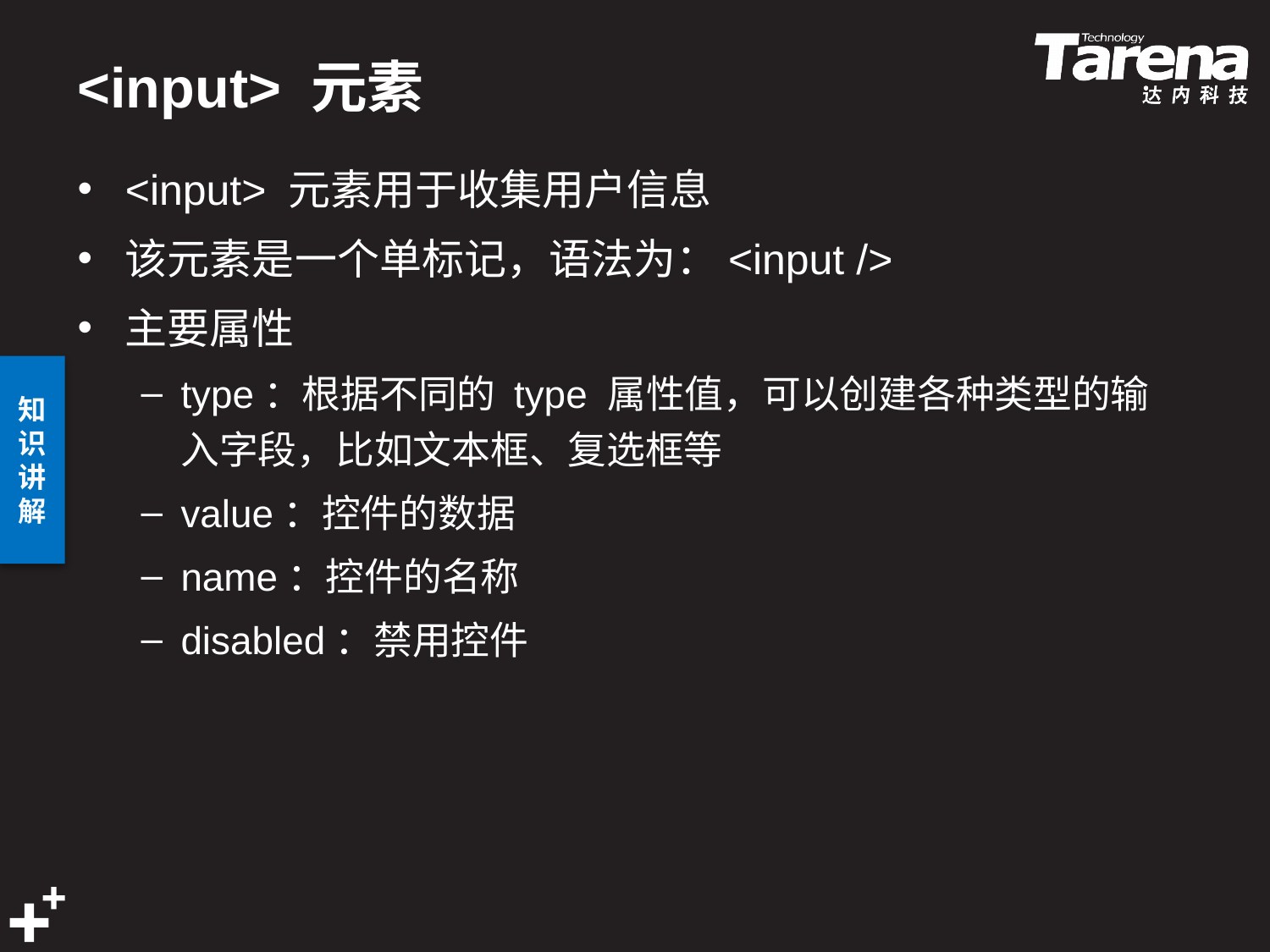

# <input> 元素
<input> 元素用于收集用户信息
该元素是一个单标记，语法为：<input />
主要属性
type：根据不同的 type 属性值，可以创建各种类型的输入字段，比如文本框、复选框等
value：控件的数据
name：控件的名称
disabled：禁用控件